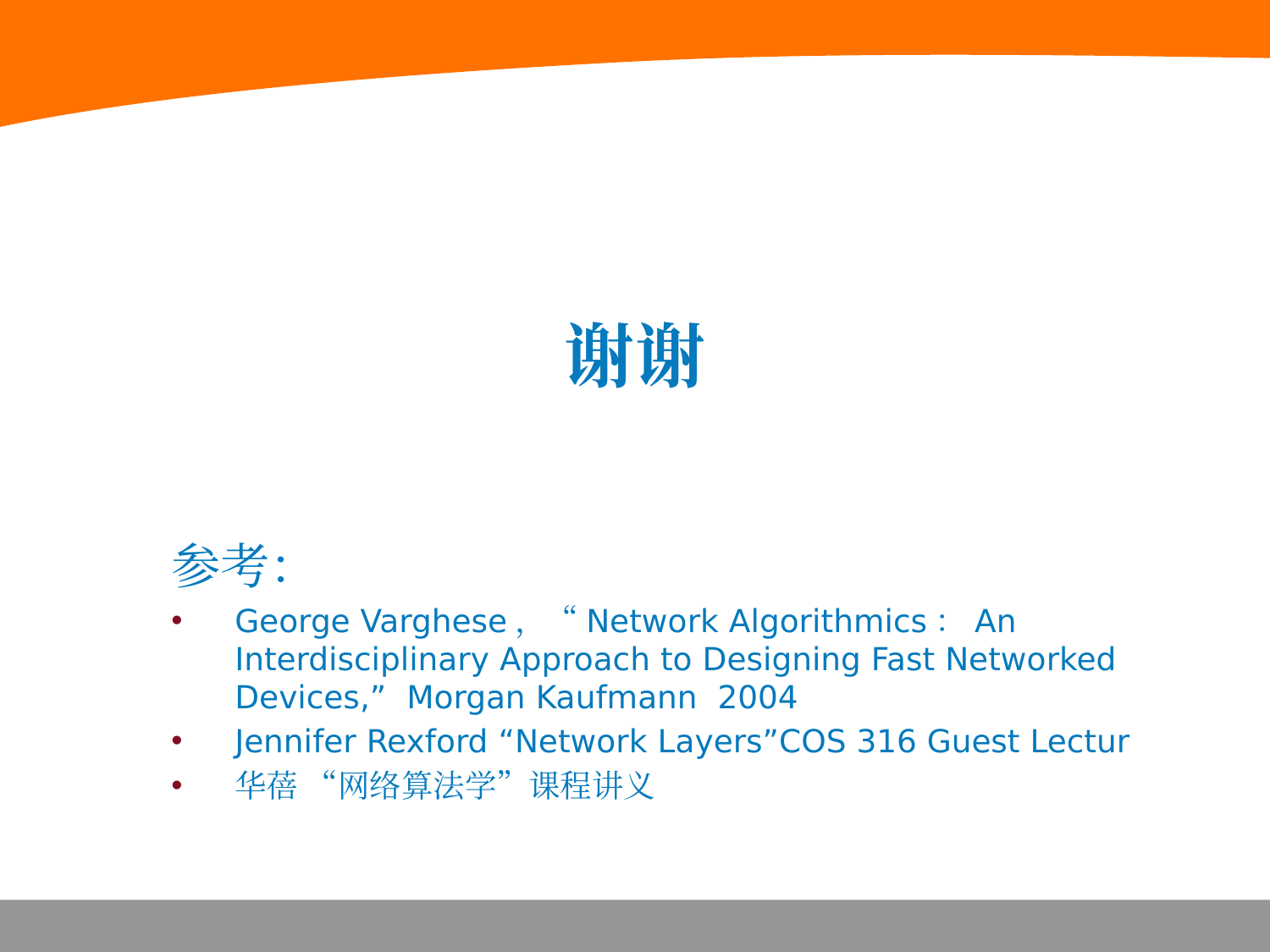

# 谢谢
参考：
George Varghese，“Network Algorithmics：An Interdisciplinary Approach to Designing Fast Networked Devices,”  Morgan Kaufmann  2004
Jennifer Rexford “Network Layers”COS 316 Guest Lectur
华蓓 “网络算法学”课程讲义